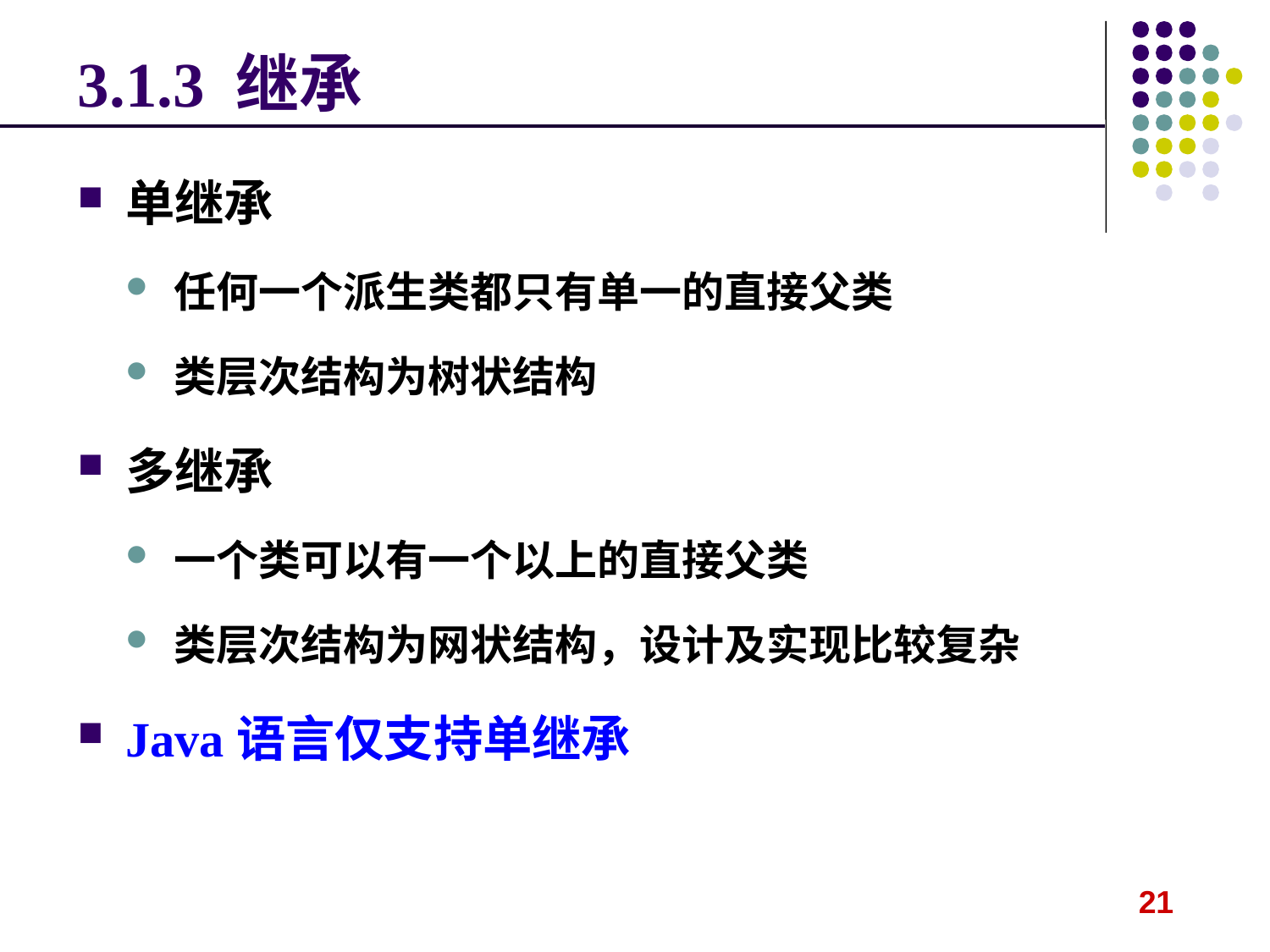

# 3.1.3 继承
单继承
任何一个派生类都只有单一的直接父类
类层次结构为树状结构
多继承
一个类可以有一个以上的直接父类
类层次结构为网状结构，设计及实现比较复杂
Java语言仅支持单继承